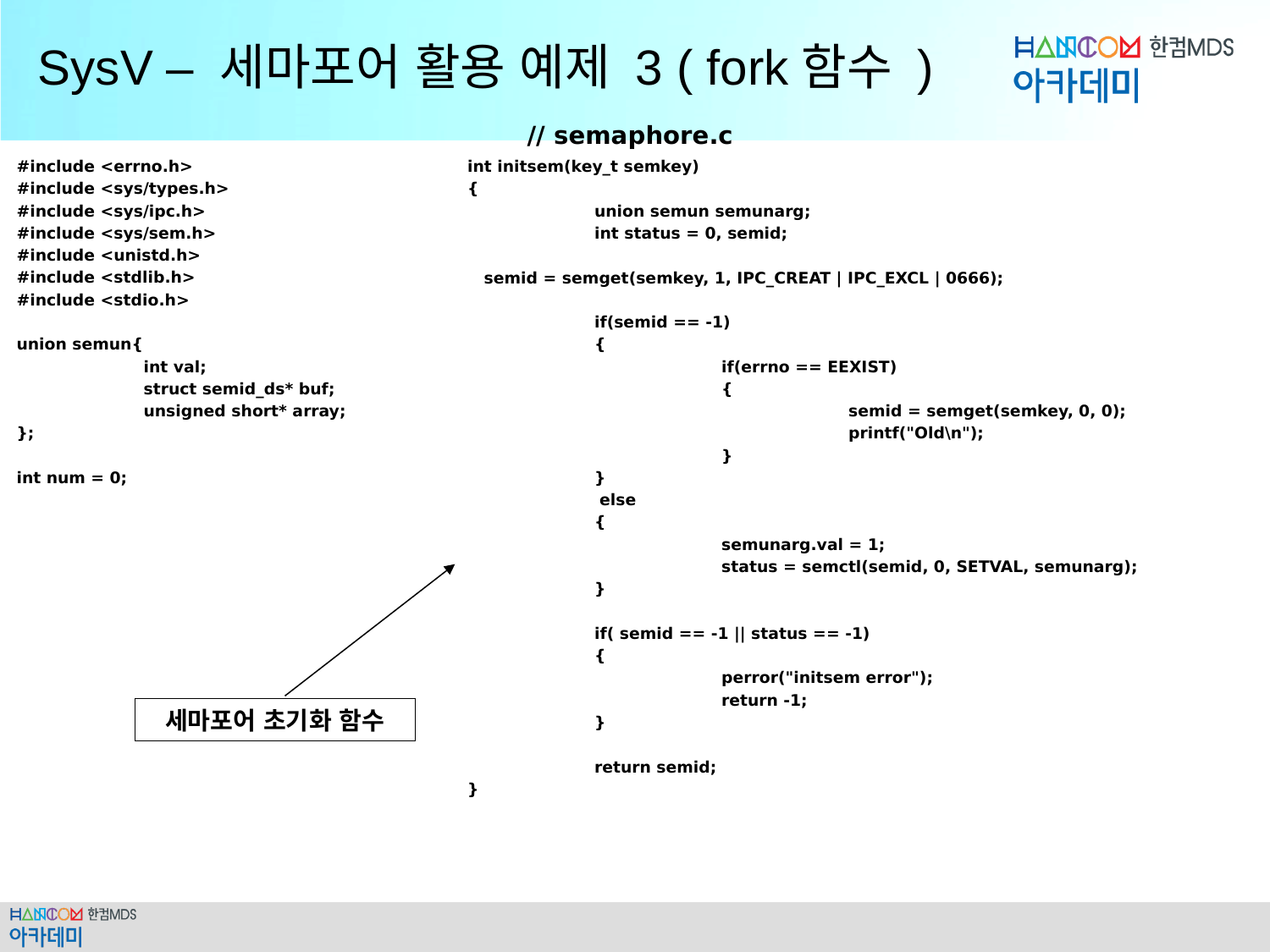

# SysV – 세마포어 활용 예제 3 ( fork함수 )
// semaphore.c
#include <errno.h>
#include <sys/types.h>
#include <sys/ipc.h>
#include <sys/sem.h>
#include <unistd.h>
#include <stdlib.h>
#include <stdio.h>

union semun{
	int val;
	struct semid_ds* buf;
	unsigned short* array;
};

int num = 0;

int initsem(key_t semkey)
{
	union semun semunarg;
	int status = 0, semid;

   semid = semget(semkey, 1, IPC_CREAT | IPC_EXCL | 0666);

	if(semid == -1)
	{
		if(errno == EEXIST)
		{
			semid = semget(semkey, 0, 0);
			printf("Old\n");
		}
	}
                        else
	{
		semunarg.val = 1;
		status = semctl(semid, 0, SETVAL, semunarg);
	}

	if( semid == -1 || status == -1)
	{
		perror("initsem error");
		return -1;
	}

	return semid;
}
세마포어 초기화 함수